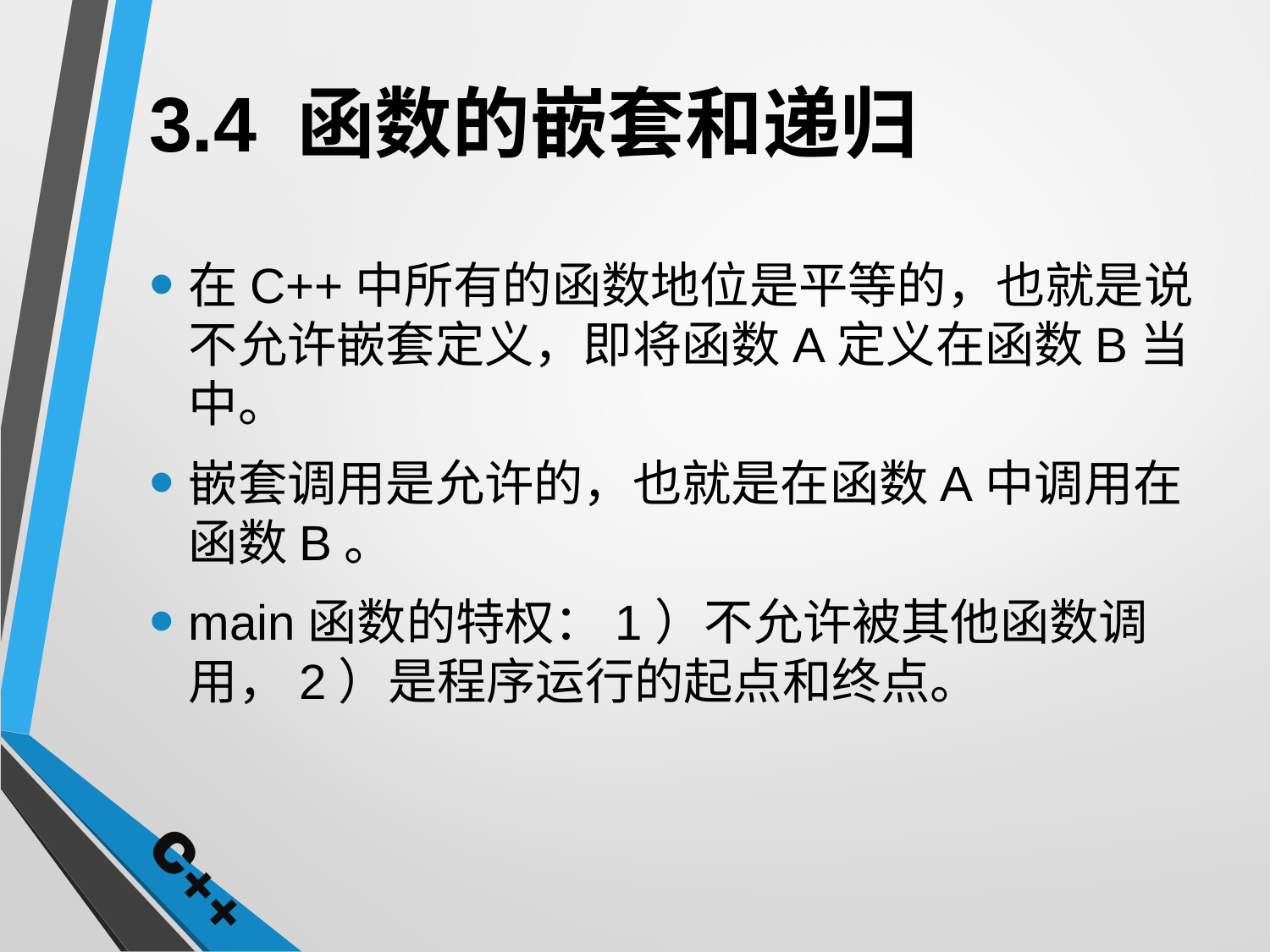

# 3.4 函数的嵌套和递归
在C++中所有的函数地位是平等的，也就是说不允许嵌套定义，即将函数A定义在函数B当中。
嵌套调用是允许的，也就是在函数A中调用在函数B。
main函数的特权：1）不允许被其他函数调用，2）是程序运行的起点和终点。